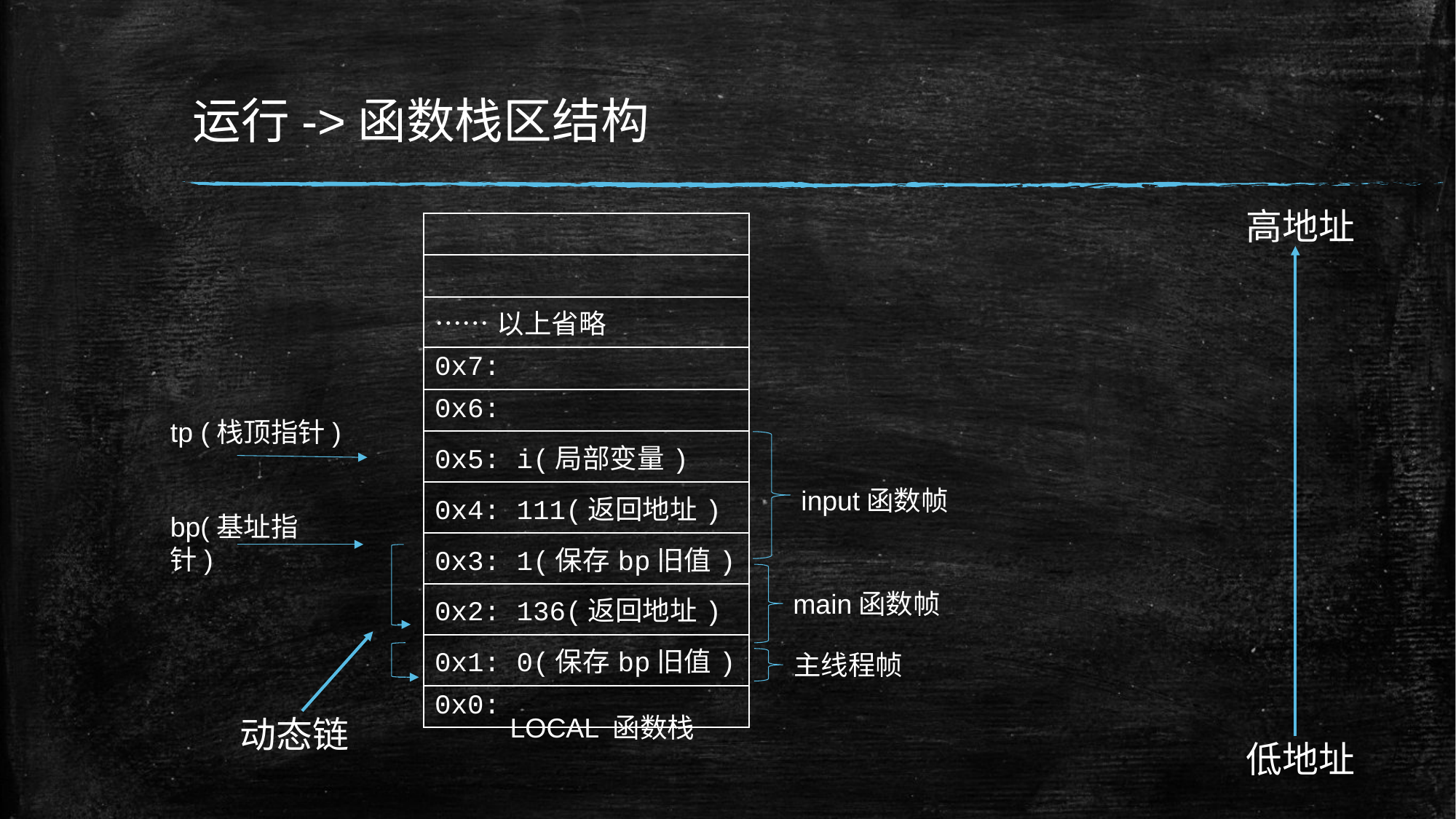

# 运行->函数栈区结构
高地址
|  |
| --- |
|  |
| ……以上省略 |
| 0x7: |
| 0x6: |
| 0x5: i(局部变量) |
| 0x4: 111(返回地址) |
| 0x3: 1(保存bp旧值) |
| 0x2: 136(返回地址) |
| 0x1: 0(保存bp旧值) |
| 0x0: |
tp (栈顶指针)

input函数帧
bp(基址指针)

main函数帧

主线程帧

LOCAL 函数栈
动态链
低地址